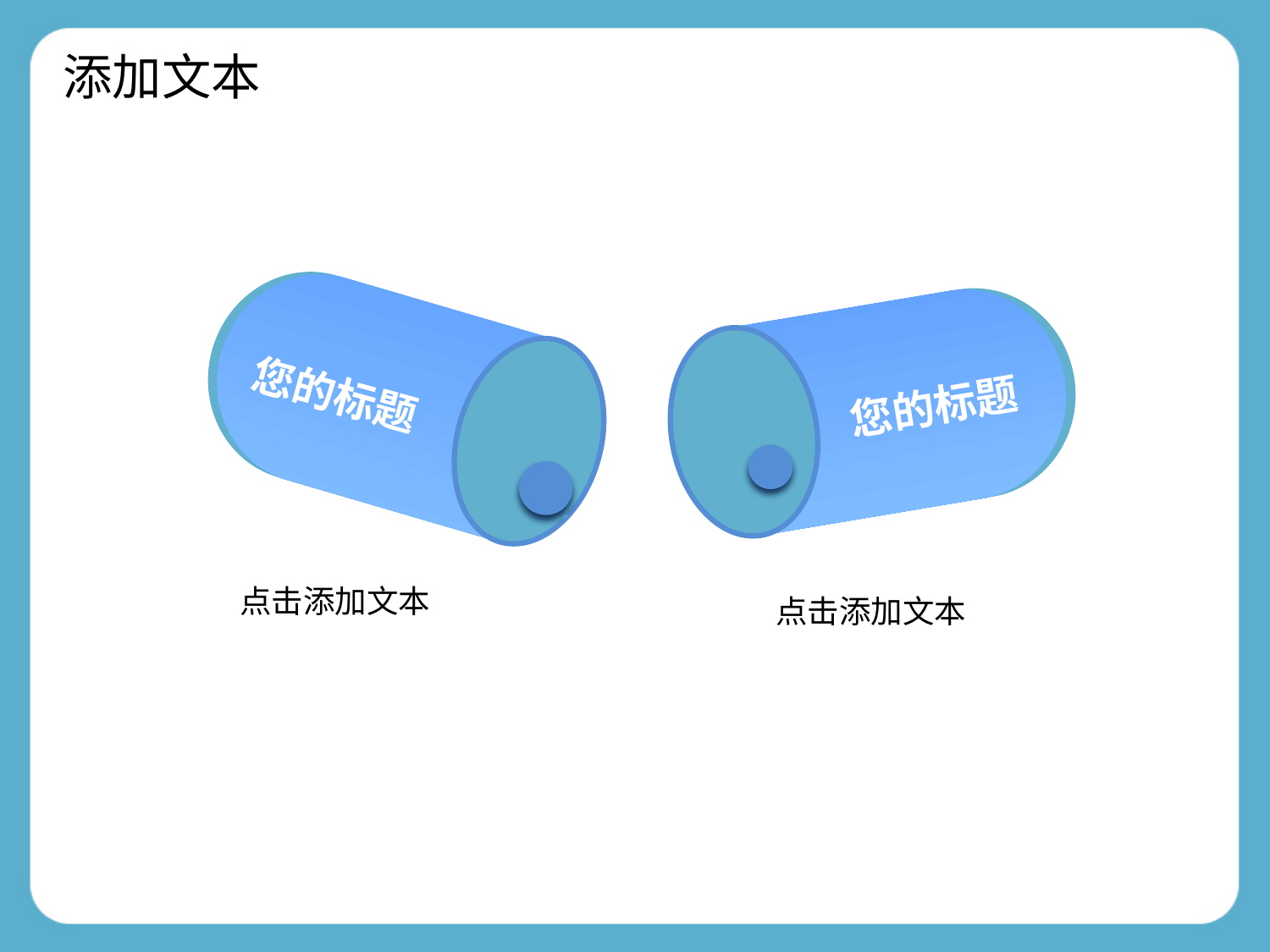

添加文本
点击添加文本

您的标题
您的标题
点击添加文本

点击添加文本
点击添加文本
点击添加文本
点击添加文本